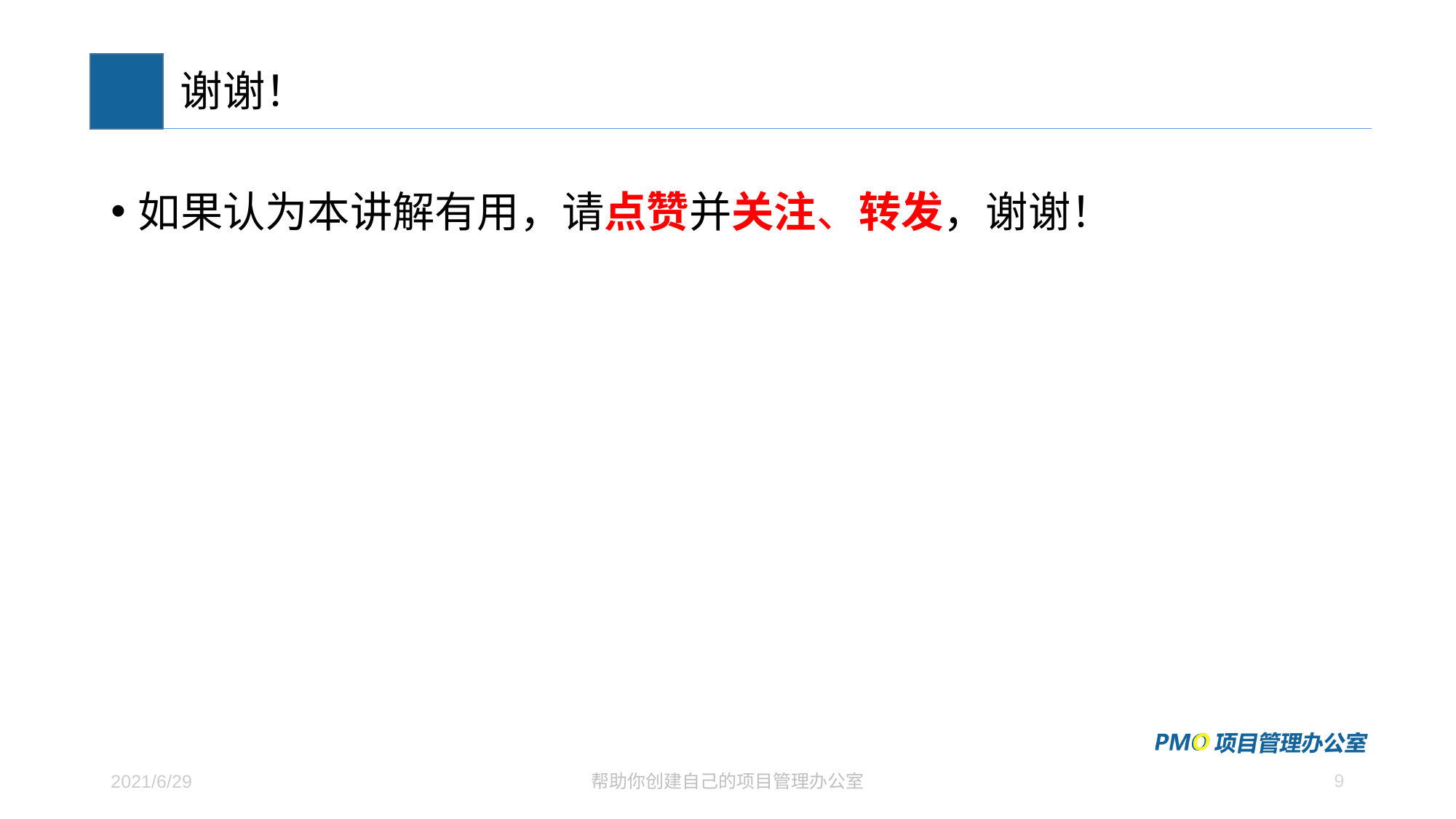

# 谢谢！
如果认为本讲解有用，请点赞并关注、转发，谢谢！
9
2021/6/29
帮助你创建自己的项目管理办公室